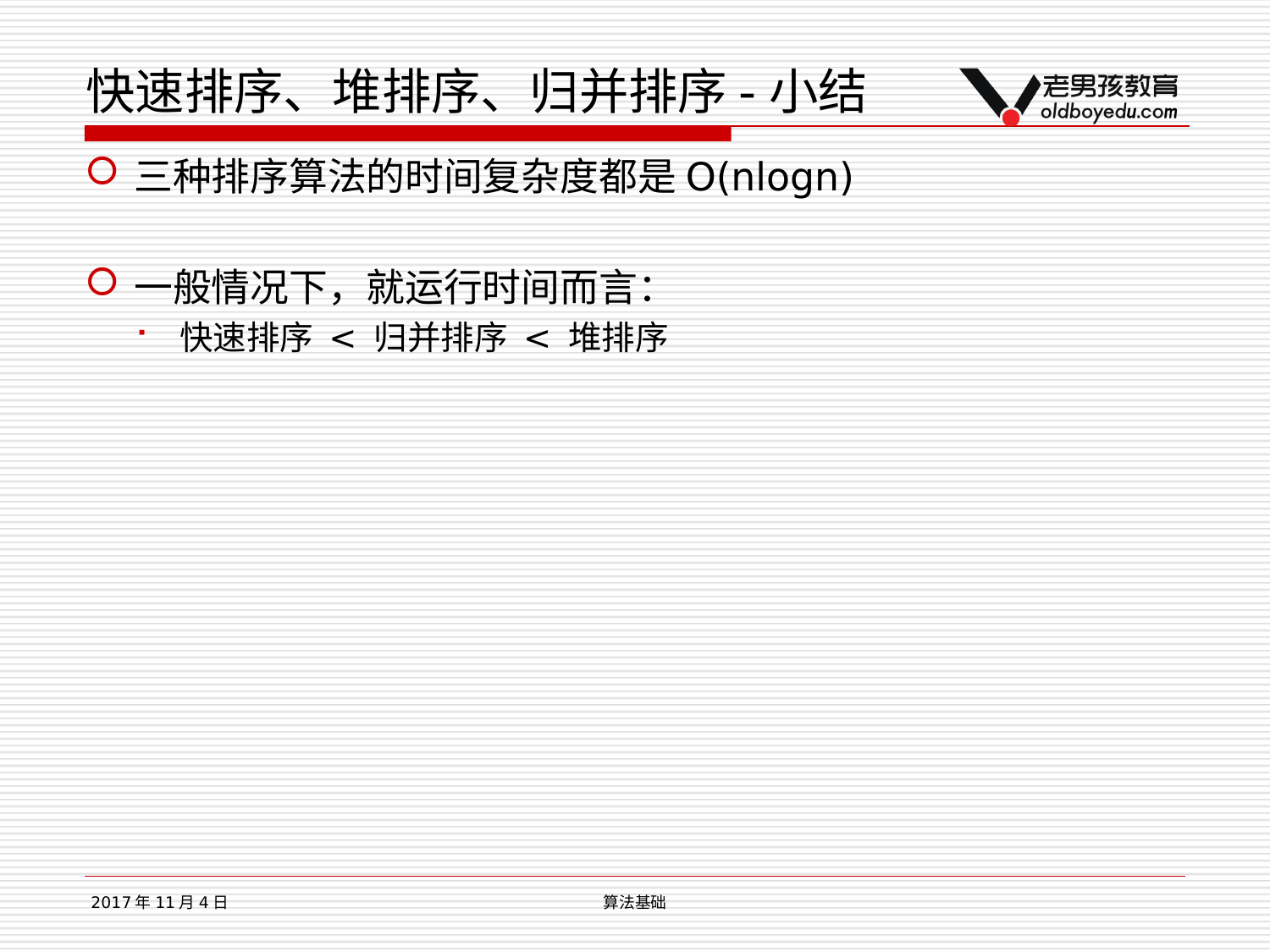

# 快速排序、堆排序、归并排序-小结
三种排序算法的时间复杂度都是O(nlogn)

一般情况下，就运行时间而言：
快速排序 < 归并排序 < 堆排序
2017年11月4日
算法基础
37